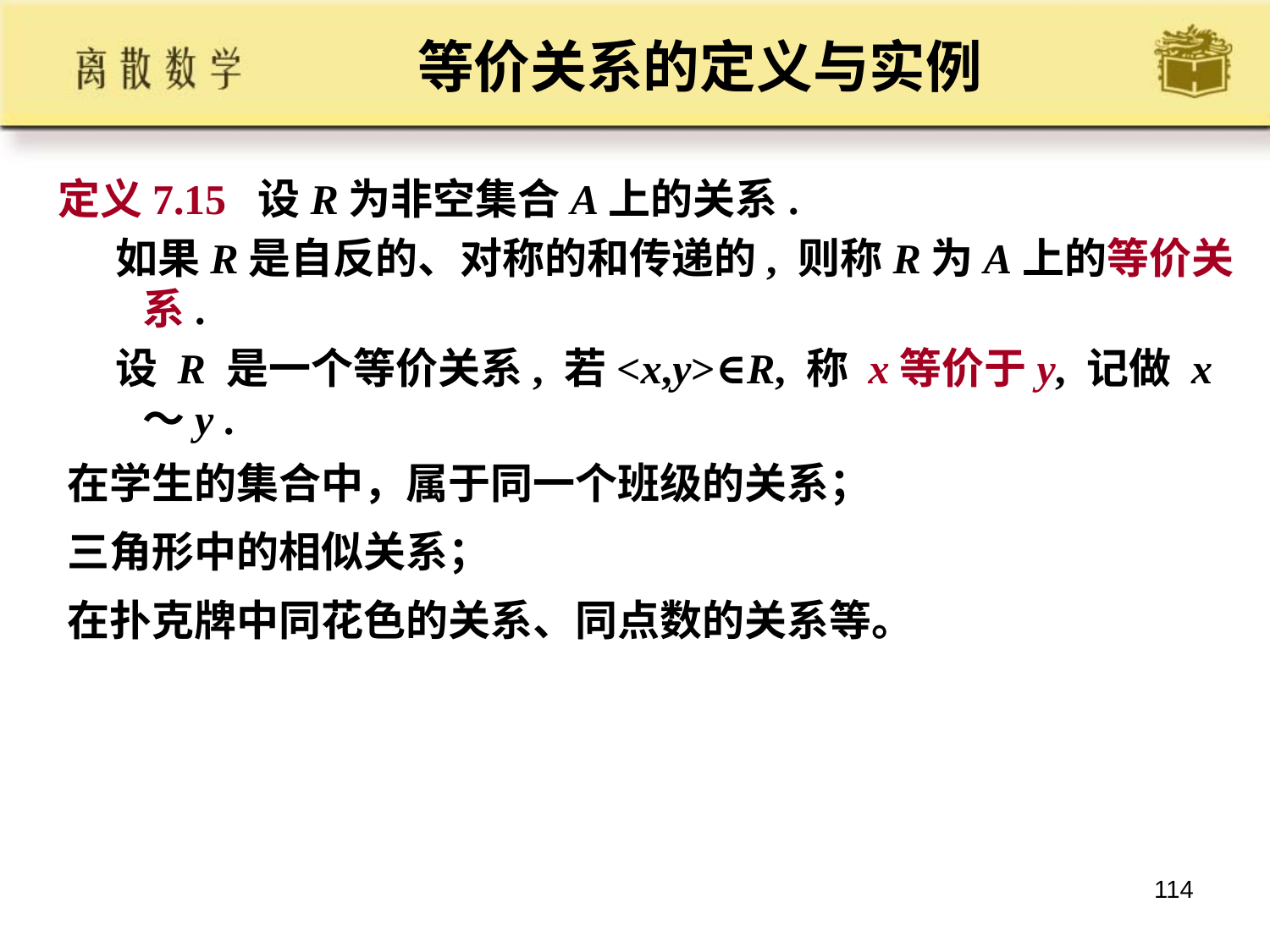

# 等价关系的定义与实例
定义7.15  设R为非空集合A上的关系.
     如果R是自反的、对称的和传递的, 则称R为A上的等价关系.
     设 R 是一个等价关系, 若<x,y>∈R, 称 x等价于y, 记做 x～y .
在学生的集合中，属于同一个班级的关系；

三角形中的相似关系；

在扑克牌中同花色的关系、同点数的关系等。
114